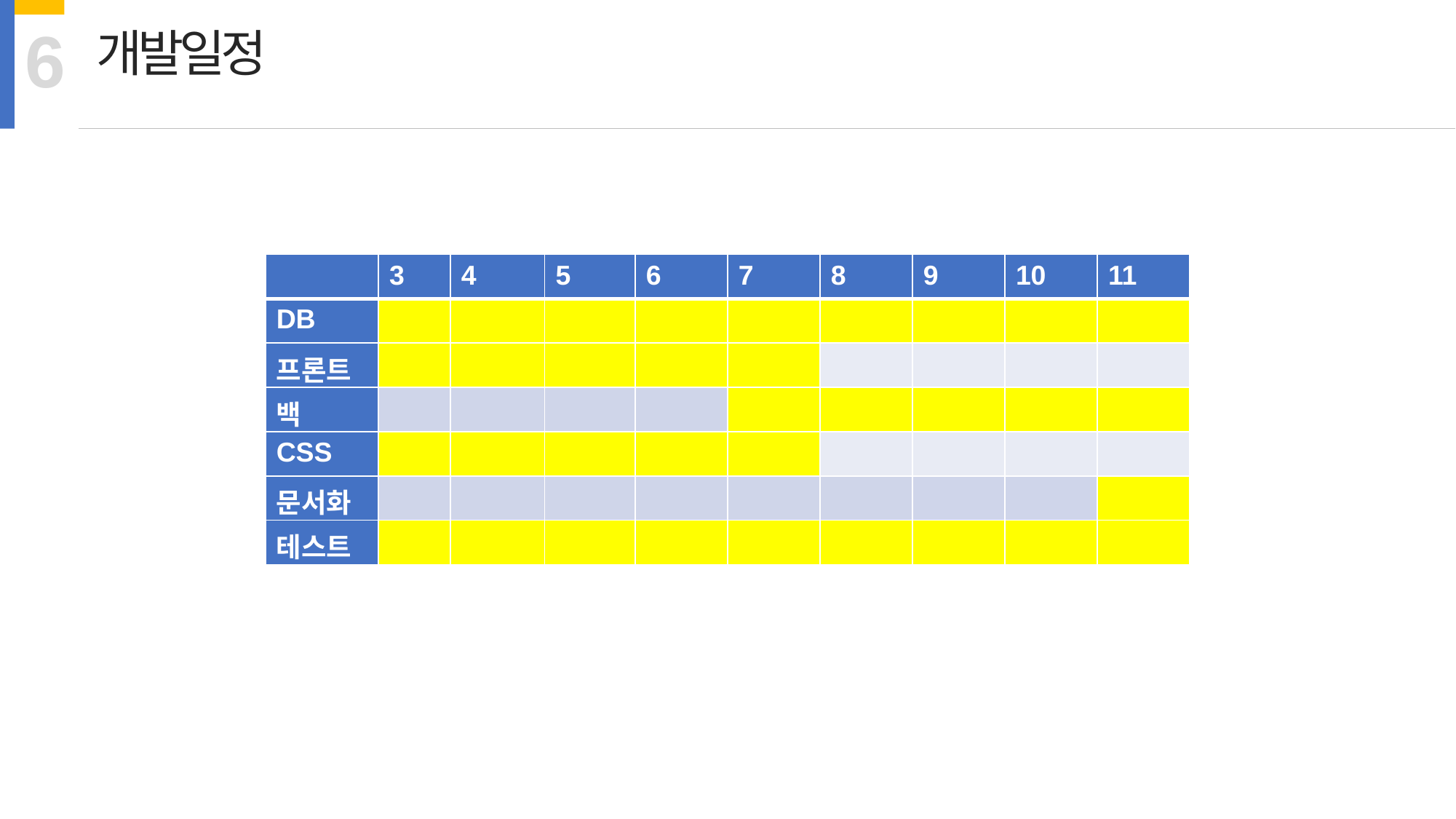

6
개발일정
|  | 3 | 4 | 5 | 6 | 7 | 8 | 9 | 10 | 11 |
| --- | --- | --- | --- | --- | --- | --- | --- | --- | --- |
| DB |  |  |  |  |  |  |  |  |  |
| 프론트 |  |  |  |  |  |  |  |  |  |
| 백 |  |  |  |  |  |  |  |  |  |
| CSS |  |  |  |  |  |  |  |  |  |
| 문서화 |  |  |  |  |  |  |  |  |  |
| 테스트 |  |  |  |  |  |  |  |  |  |